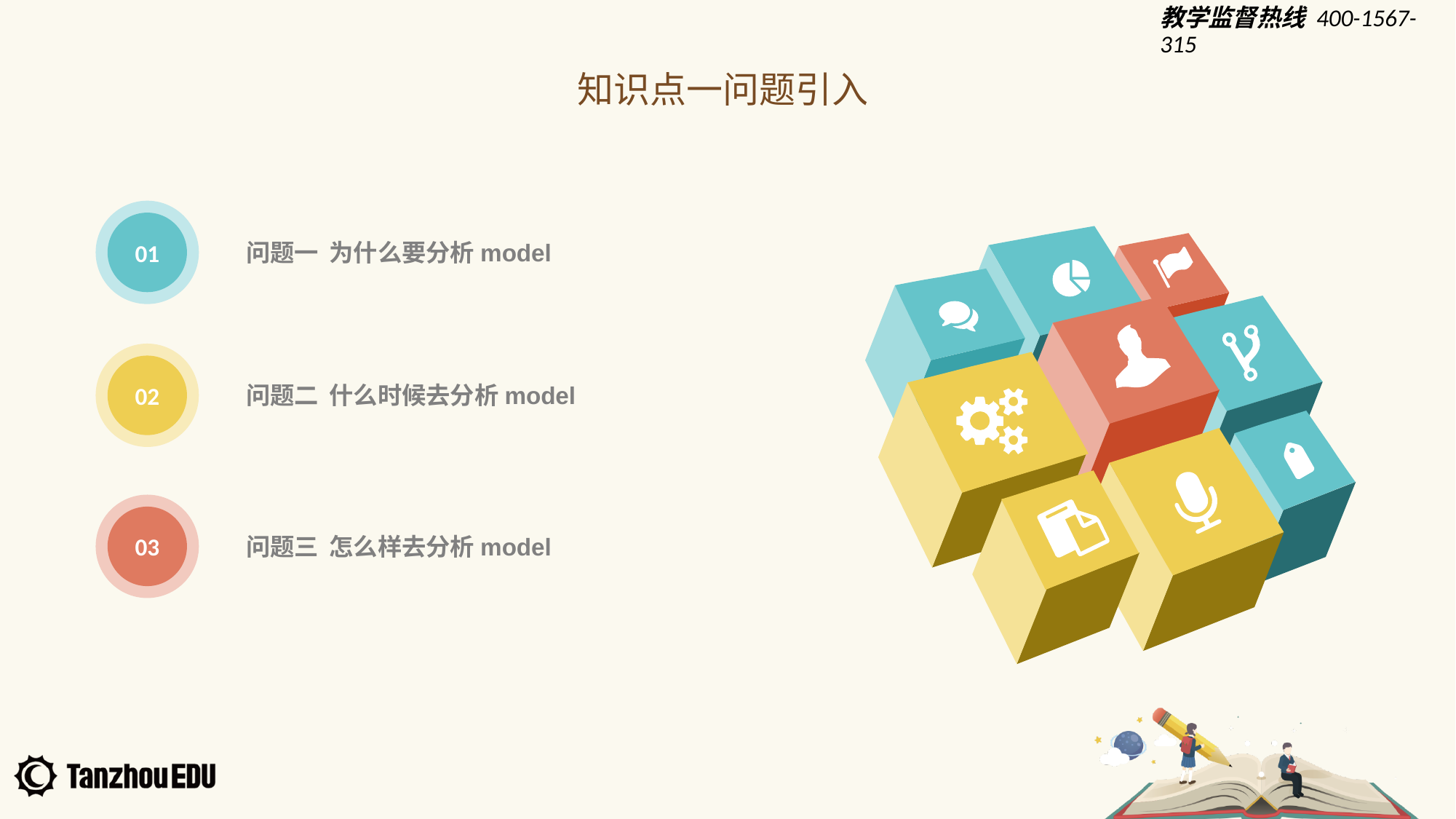

知识点一问题引入

01

问题一  为什么要分析model

02

问题二  什么时候去分析model

03

问题三  怎么样去分析model